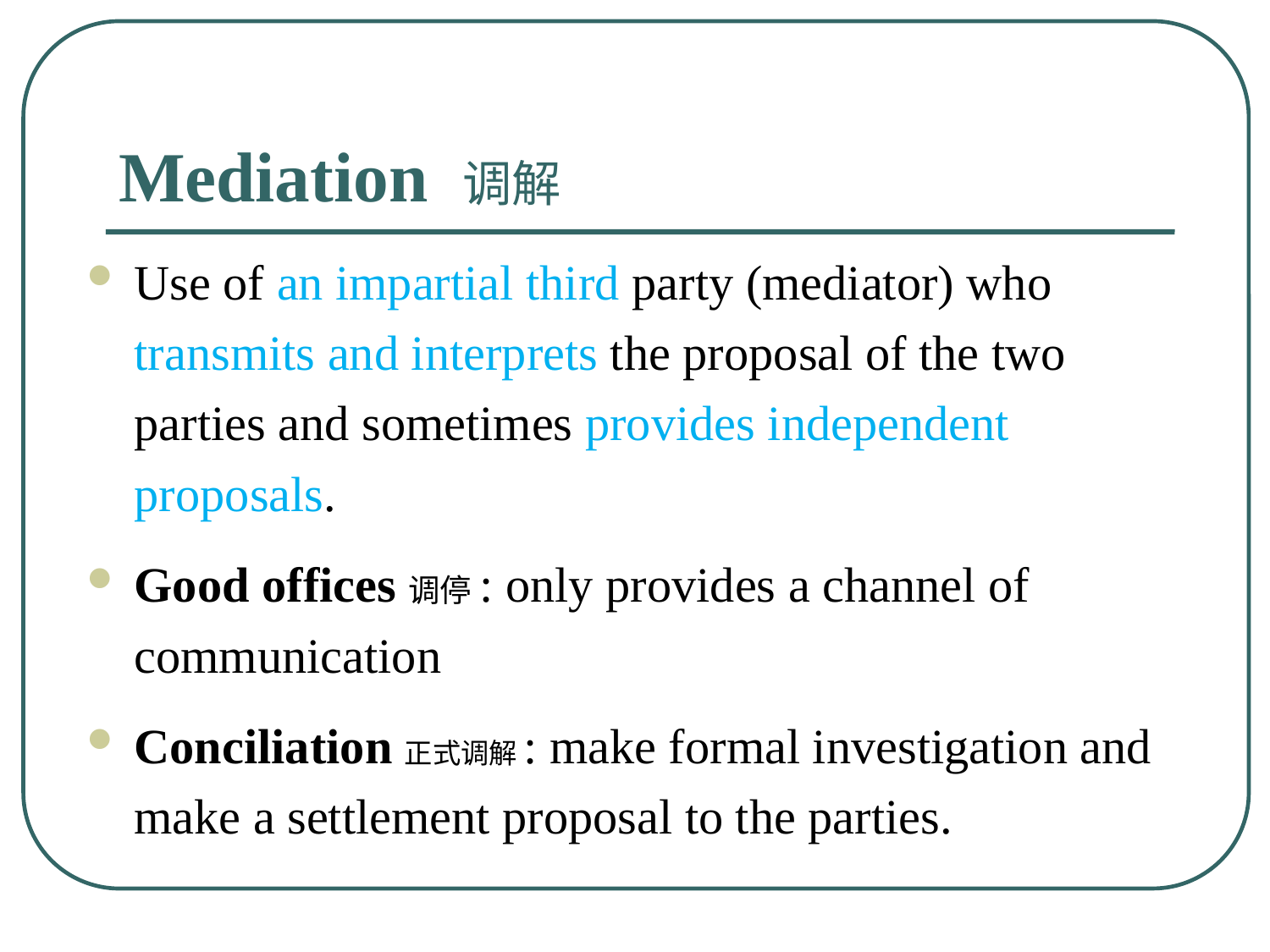

# Mediation 调解
Use of an impartial third party (mediator) who transmits and interprets the proposal of the two parties and sometimes provides independent proposals.
Good offices调停: only provides a channel of communication
Conciliation正式调解: make formal investigation and make a settlement proposal to the parties.